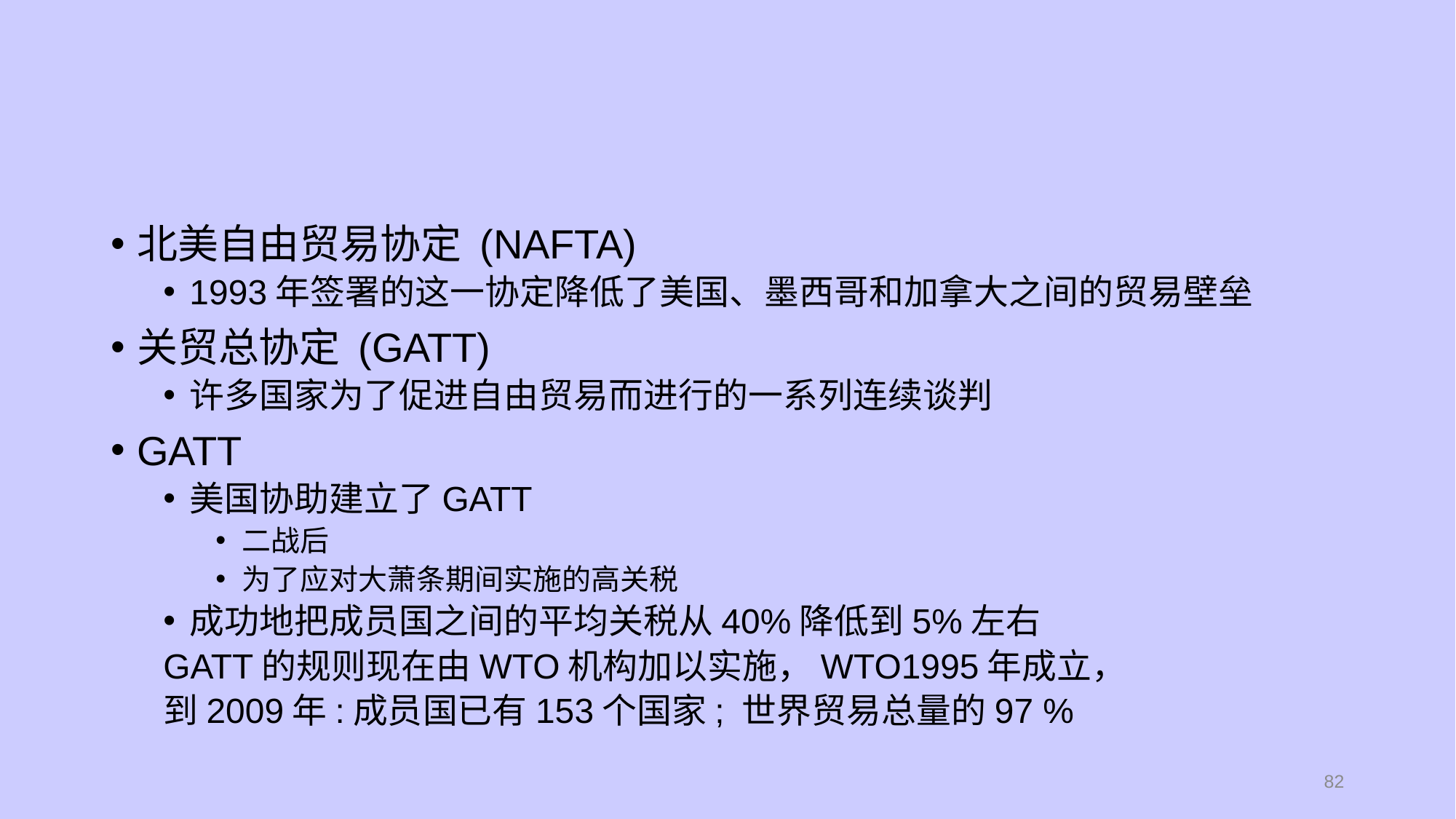

#
北美自由贸易协定 (NAFTA)
1993年签署的这一协定降低了美国、墨西哥和加拿大之间的贸易壁垒
关贸总协定 (GATT)
许多国家为了促进自由贸易而进行的一系列连续谈判
GATT
美国协助建立了GATT
二战后
为了应对大萧条期间实施的高关税
成功地把成员国之间的平均关税从40%降低到5%左右
GATT的规则现在由WTO机构加以实施，WTO1995年成立，
到2009年:成员国已有153个国家; 世界贸易总量的97 %

82